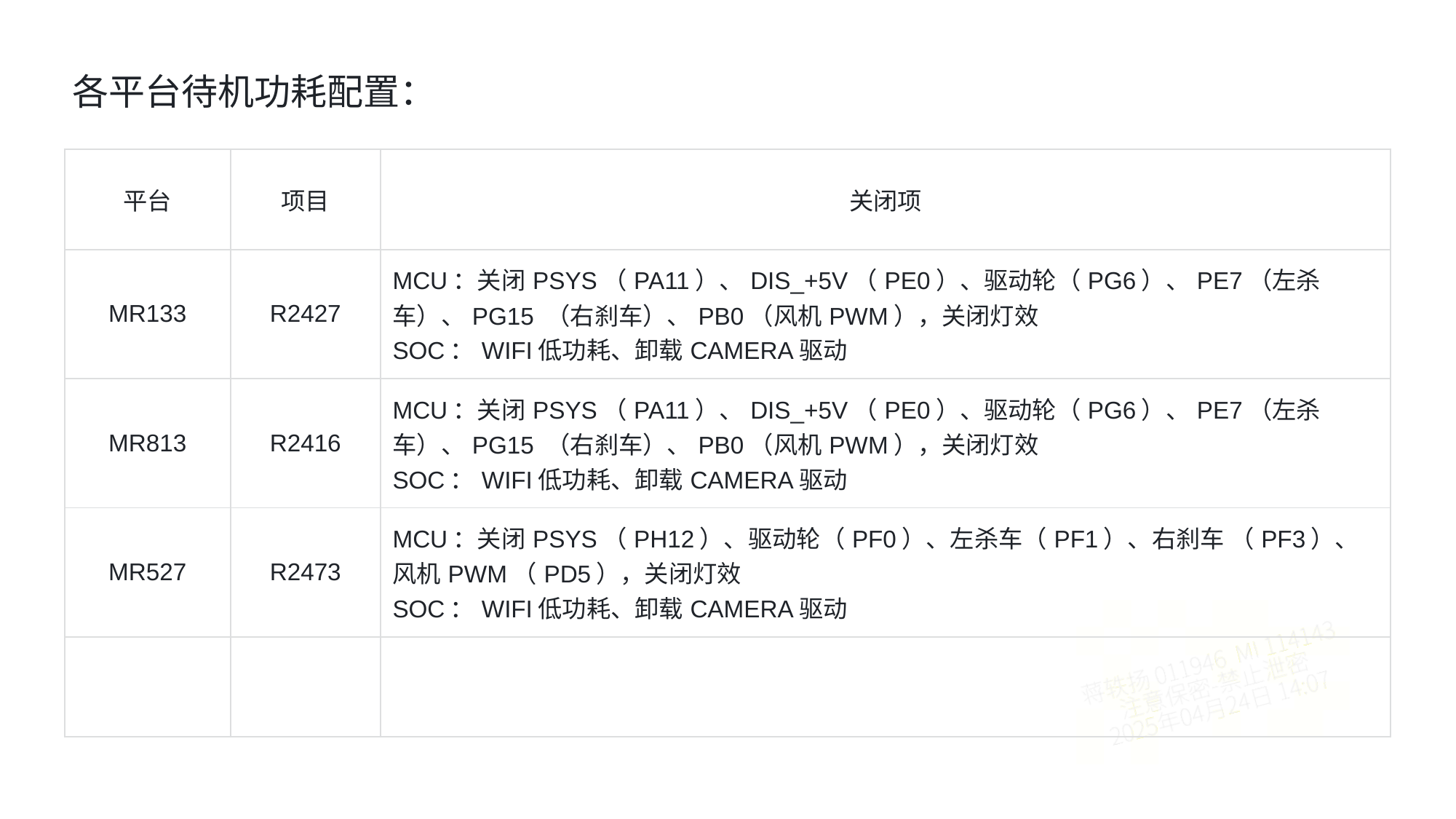

各平台待机功耗配置：
| 平台 | 项目 | 关闭项 |
| --- | --- | --- |
| MR133 | R2427 | MCU：关闭PSYS（PA11）、DIS\_+5V（PE0）、驱动轮（PG6）、PE7（左杀车）、PG15 （右刹车）、PB0（风机PWM），关闭灯效 SOC：WIFI低功耗、卸载CAMERA驱动 |
| MR813 | R2416 | MCU：关闭PSYS（PA11）、DIS\_+5V（PE0）、驱动轮（PG6）、PE7（左杀车）、PG15 （右刹车）、PB0（风机PWM），关闭灯效 SOC：WIFI低功耗、卸载CAMERA驱动 |
| MR527 | R2473 | MCU：关闭PSYS（PH12）、驱动轮（PF0）、左杀车（PF1）、右刹车 （PF3）、风机PWM（PD5），关闭灯效 SOC：WIFI低功耗、卸载CAMERA驱动 |
|  |  |  |